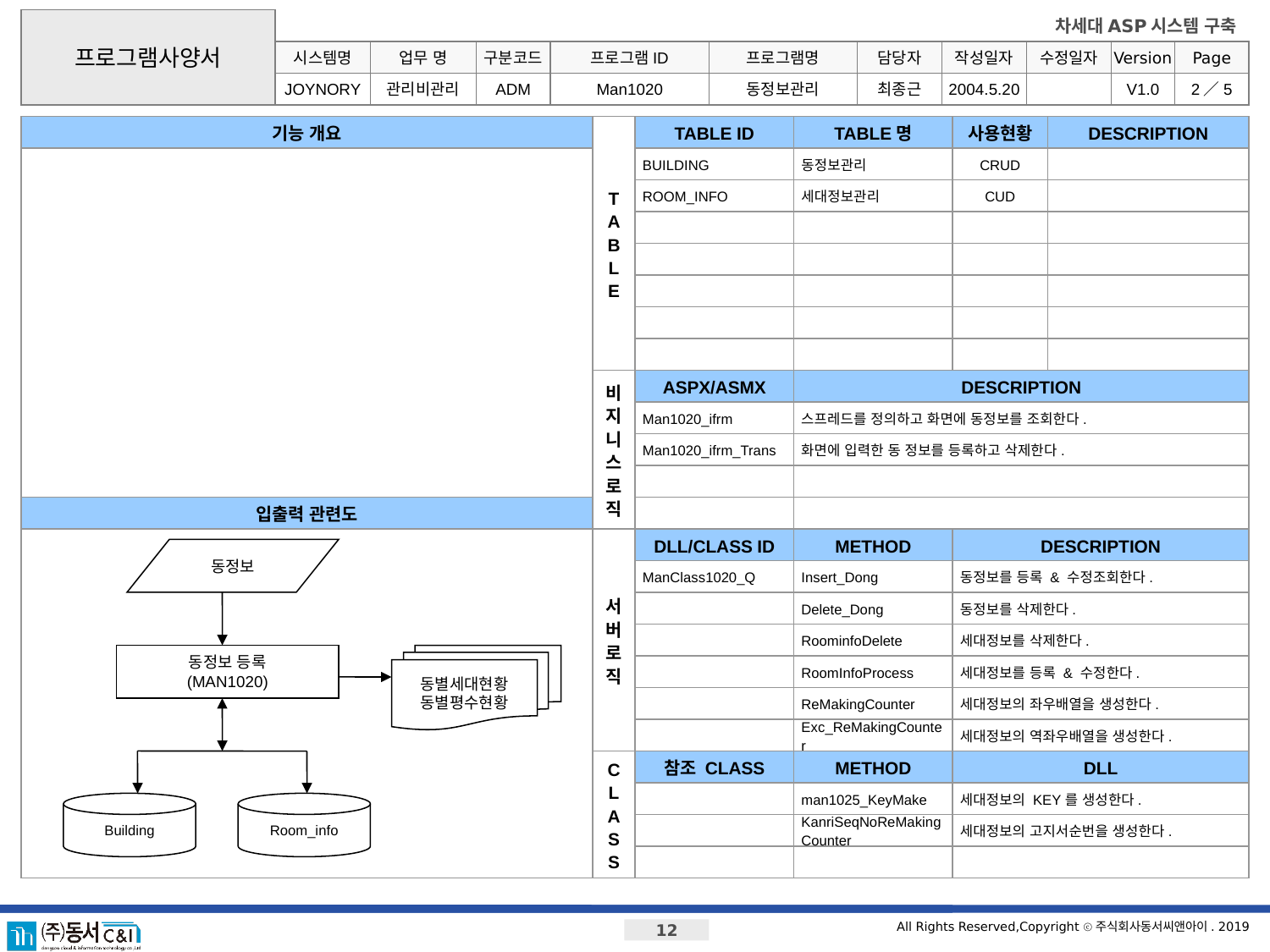

프로그램사양서
시스템명
업무 명
구분코드
프로그램ID
프로그램명
JOYNORY
관리비관리
ADM
Man1020
동정보관리
최종근
2004.5.20

V1.0
2／5
기능 개요
T
A
B
L
E
TABLE ID
TABLE명
사용현황
DESCRIPTION

BUILDING
동정보관리
CRUD

ROOM_INFO
세대정보관리
CUD

비지니스로직
ASPX/ASMX
DESCRIPTION
Man1020_ifrm
스프레드를 정의하고 화면에 동정보를 조회한다.
Man1020_ifrm_Trans
화면에 입력한 동 정보를 등록하고 삭제한다.

입출력 관련도

서버로직
DLL/CLASS ID
METHOD
DESCRIPTION
동정보
ManClass1020_Q
Insert_Dong
동정보를 등록 & 수정조회한다.

Delete_Dong
동정보를 삭제한다.

RoominfoDelete
세대정보를 삭제한다.
동정보 등록
(MAN1020)
동별세대현황
동별평수현황

RoomInfoProcess
세대정보를 등록 & 수정한다.

ReMakingCounter
세대정보의 좌우배열을 생성한다.

Exc_ReMakingCounter
세대정보의 역좌우배열을 생성한다.

C
L
A
S
S
참조 CLASS
METHOD
DLL

man1025_KeyMake

세대정보의 KEY를 생성한다.
Building
Room_info

KanriSeqNoReMakingCounter

세대정보의 고지서순번을 생성한다.